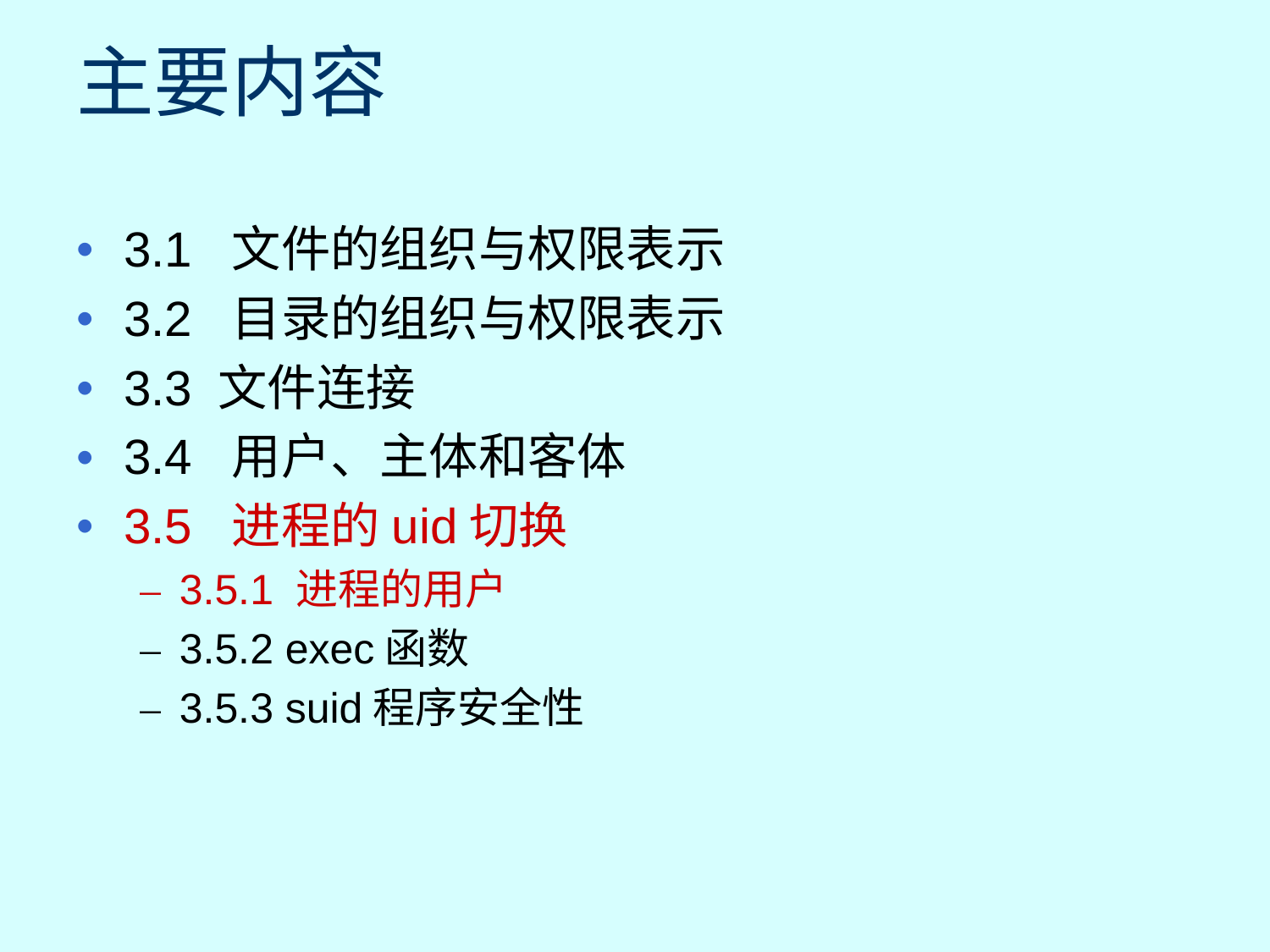

# 主要内容
3.1  文件的组织与权限表示
3.2  目录的组织与权限表示
3.3 文件连接
3.4  用户、主体和客体
3.5  进程的uid切换
3.5.1 进程的用户
3.5.2 exec函数
3.5.3 suid程序安全性
61